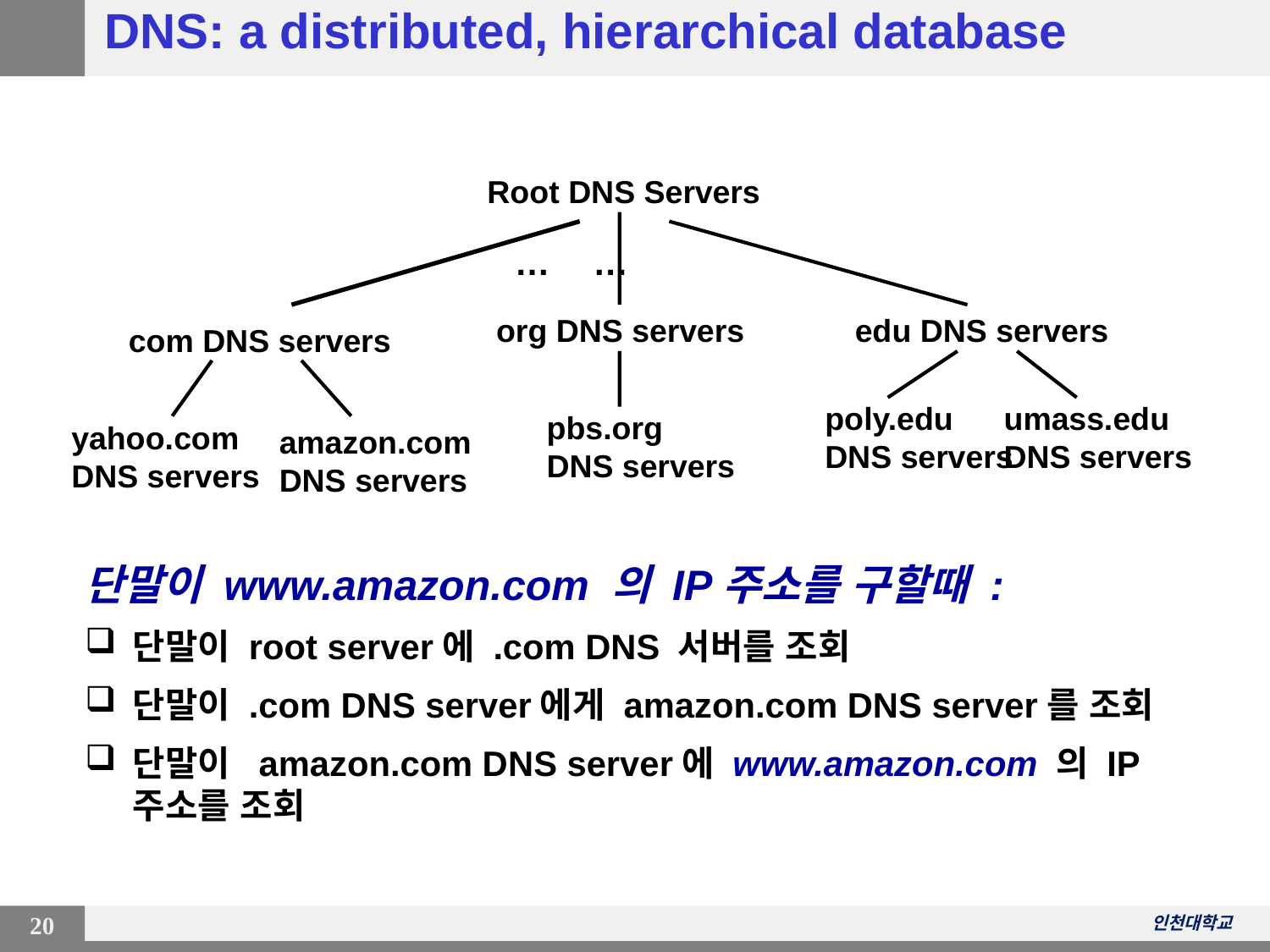

# DNS: a distributed, hierarchical database
Root DNS Servers

org DNS servers
edu DNS servers
com DNS servers

poly.edu
DNS servers
umass.edu
DNS servers
pbs.org
DNS servers
yahoo.com
DNS servers
amazon.com
DNS servers
…
…
단말이 www.amazon.com 의 IP주소를 구할때 :
단말이 root server에 .com DNS 서버를 조회
단말이 .com DNS server에게 amazon.com DNS server를 조회
단말이  amazon.com DNS server에 www.amazon.com 의 IP주소를 조회